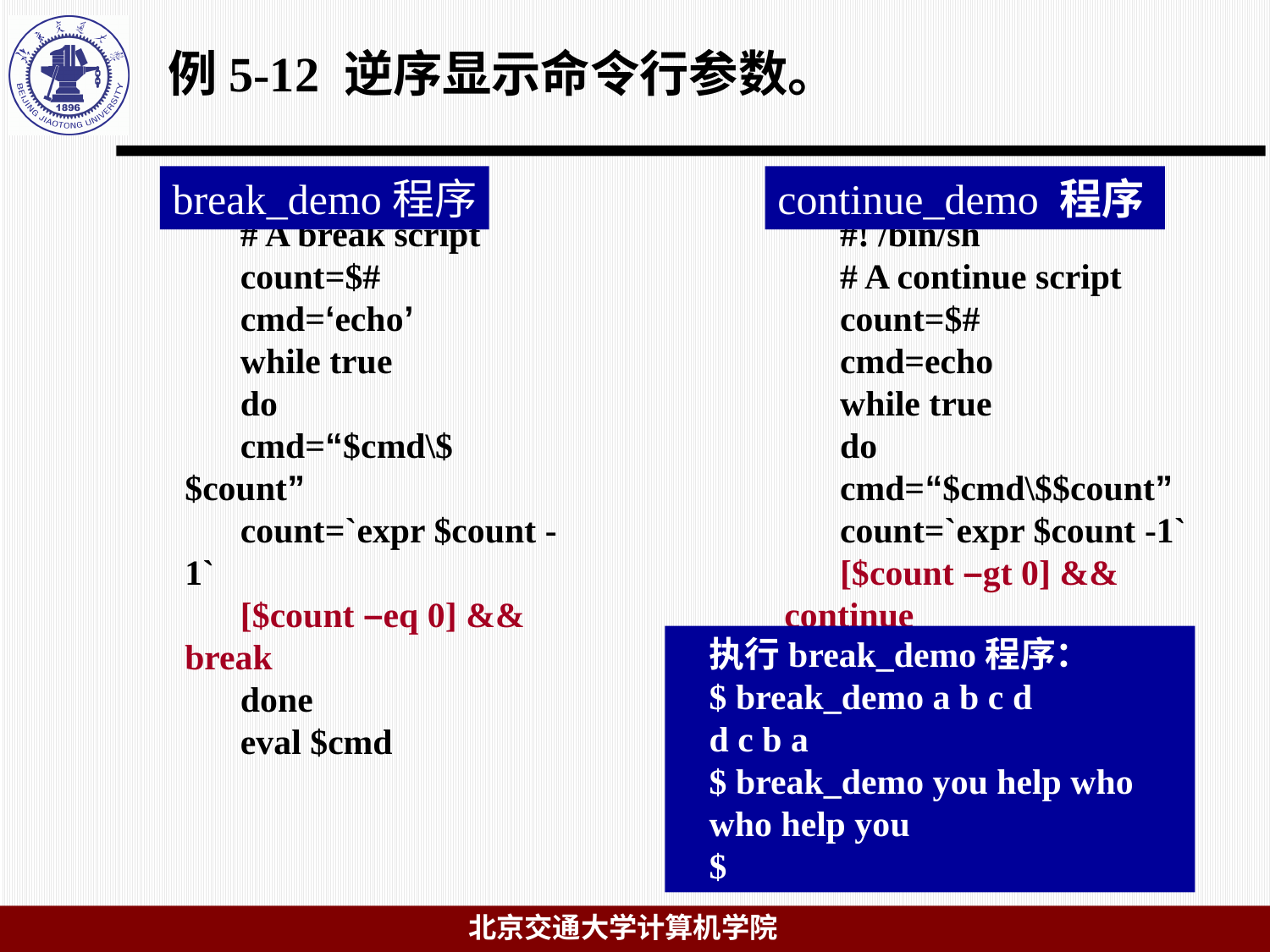

# 例5-12 逆序显示命令行参数。
break_demo程序
continue_demo 程序
#! /bin/sh
# A break script
count=$#
cmd=‘echo’
while true
do
cmd=“$cmd\$$count”
count=`expr $count -1`
[$count –eq 0] && break
done
eval $cmd
#! /bin/sh
# A continue script
count=$#
cmd=echo
while true
do
cmd=“$cmd\$$count”
count=`expr $count -1`
[$count –gt 0] && continue
eval $cmd
  exit 0
done
执行break_demo程序：
$ break_demo a b c d
d c b a
$ break_demo you help who
who help you
$